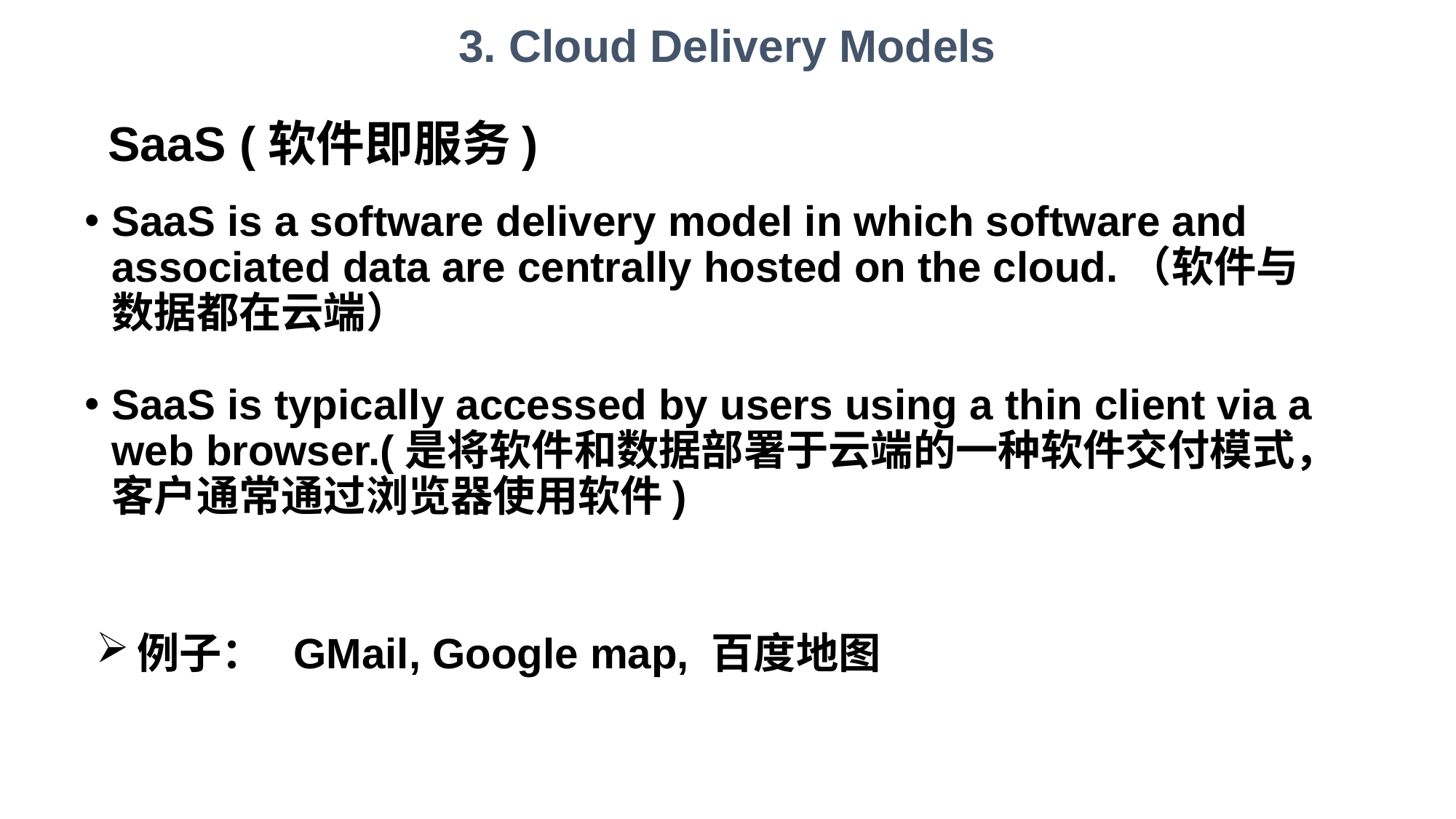

3. Cloud Delivery Models
# SaaS (软件即服务)
SaaS is a software delivery model in which software and associated data are centrally hosted on the cloud.（软件与数据都在云端）

SaaS is typically accessed by users using a thin client via a web browser.(是将软件和数据部署于云端的一种软件交付模式，客户通常通过浏览器使用软件)
例子：  GMail, Google map, 百度地图